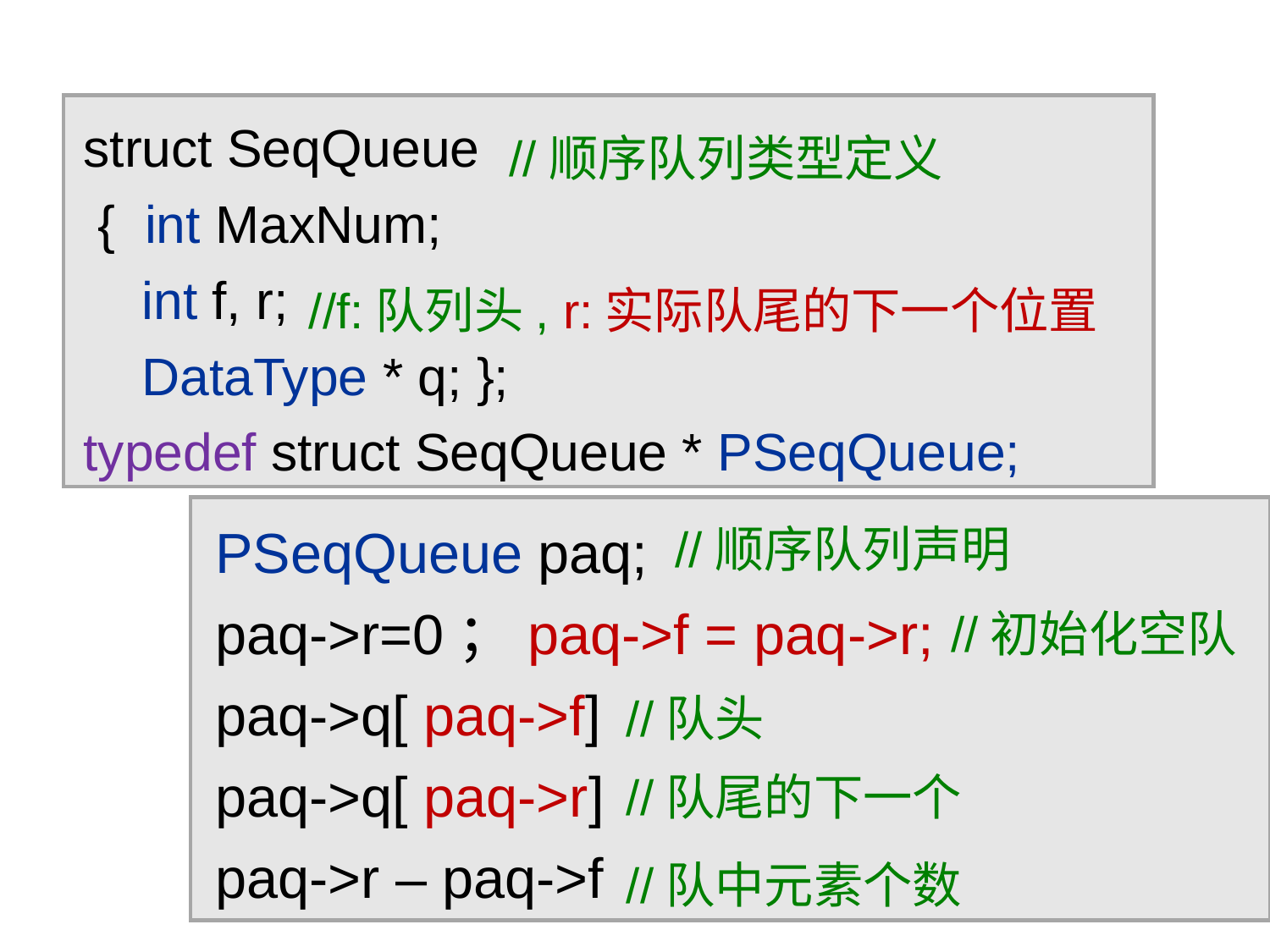

struct SeqQueue
 {  int MaxNum;
    int f, r;
    DataType * q; };
typedef struct SeqQueue * PSeqQueue;
//顺序队列类型定义
//f:队列头, r:实际队尾的下一个位置
PSeqQueue paq;
paq->r=0；paq->f = paq->r;
paq->q[ paq->f]
paq->q[ paq->r]
paq->r – paq->f

//顺序队列声明
//初始化空队
//队头
//队尾的下一个
//队中元素个数